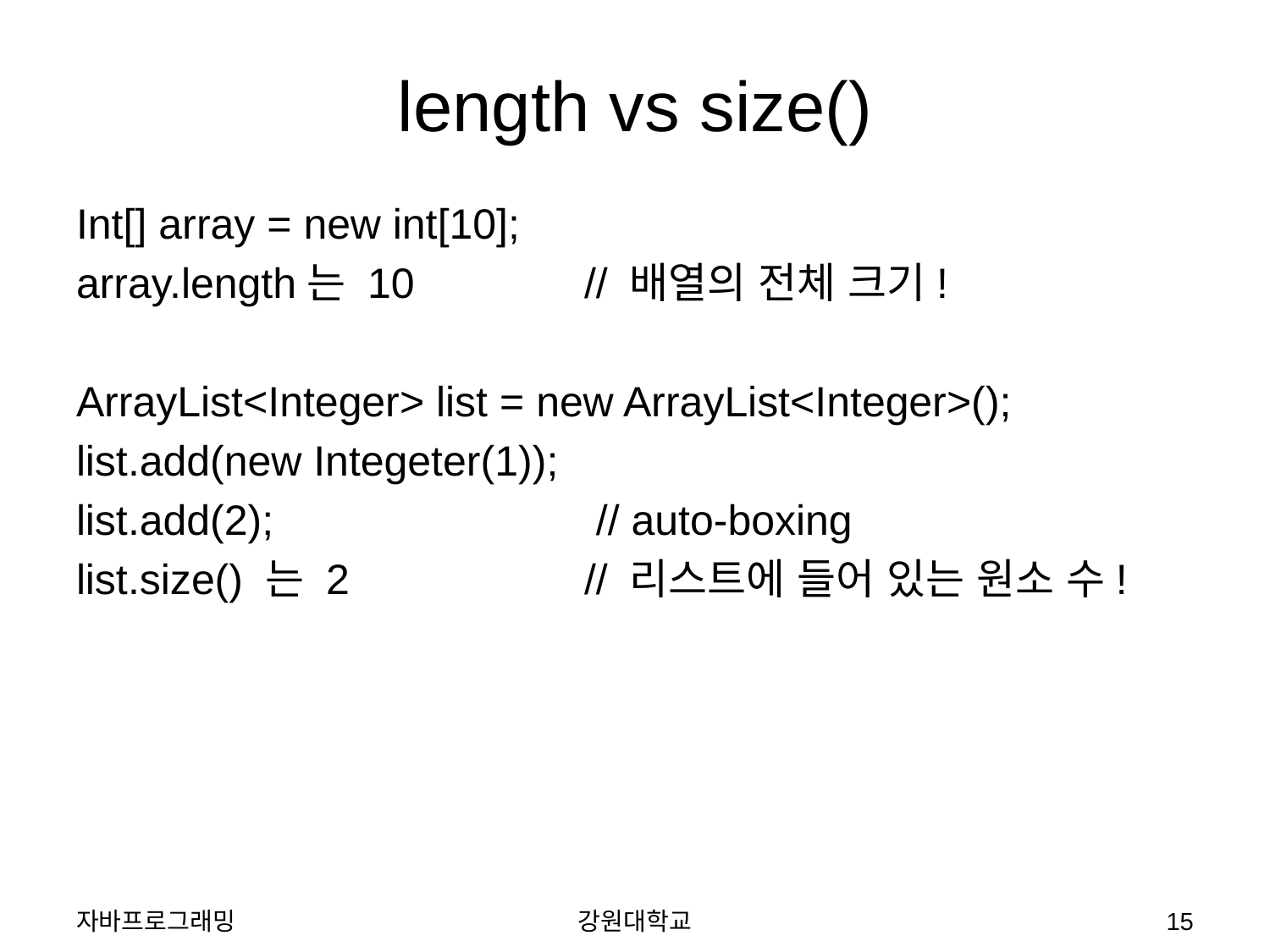

# length vs size()
Int[] array = new int[10];
array.length는 10		// 배열의 전체 크기!

ArrayList<Integer> list = new ArrayList<Integer>();
list.add(new Integeter(1));
list.add(2);			 // auto-boxing
list.size() 는 2		// 리스트에 들어 있는 원소 수!

자바프로그래밍
강원대학교
15